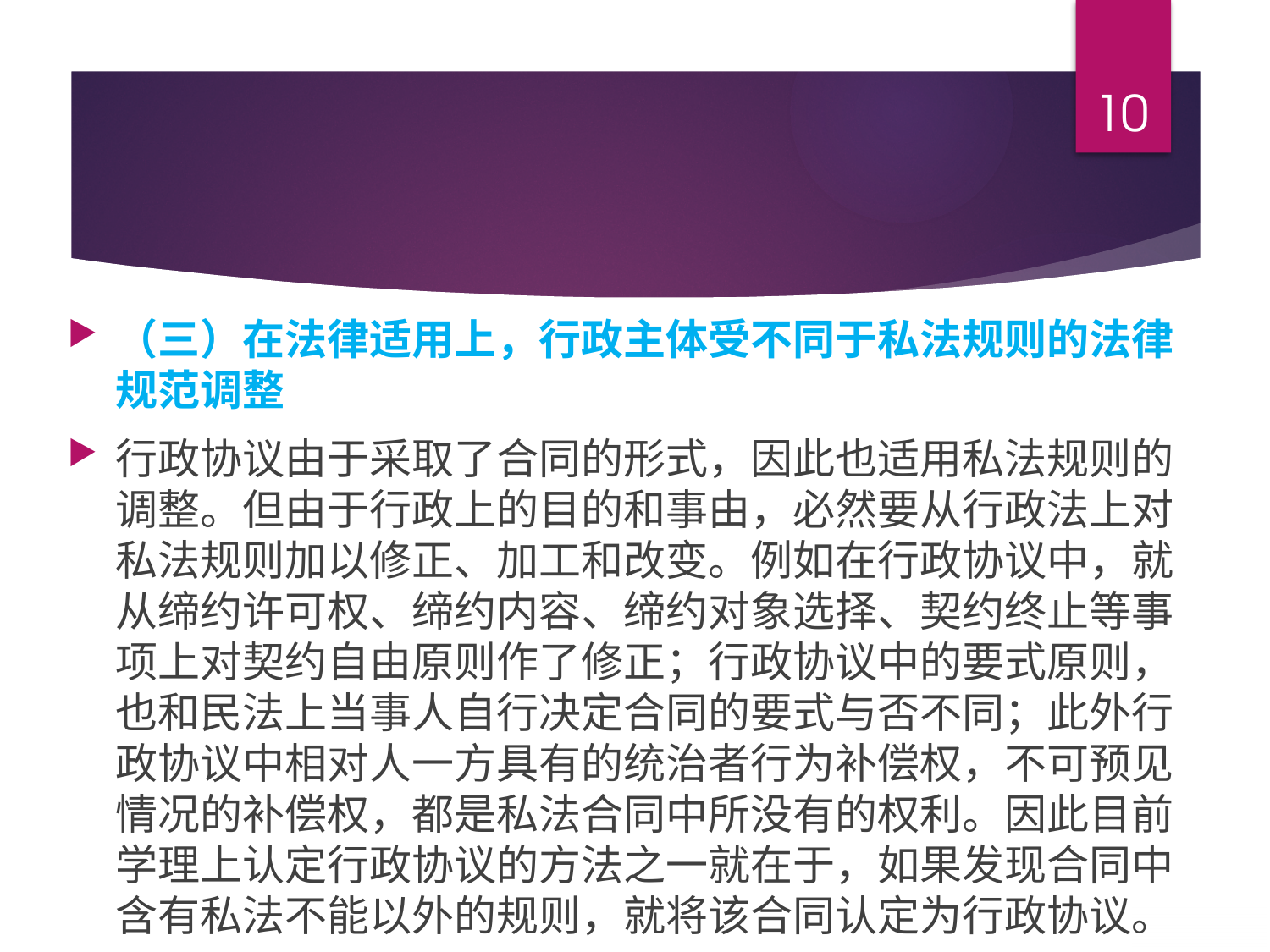

10
#
（三）在法律适用上，行政主体受不同于私法规则的法律规范调整
行政协议由于采取了合同的形式，因此也适用私法规则的调整。但由于行政上的目的和事由，必然要从行政法上对私法规则加以修正、加工和改变。例如在行政协议中，就从缔约许可权、缔约内容、缔约对象选择、契约终止等事项上对契约自由原则作了修正；行政协议中的要式原则，也和民法上当事人自行决定合同的要式与否不同；此外行政协议中相对人一方具有的统治者行为补偿权，不可预见情况的补偿权，都是私法合同中所没有的权利。因此目前学理上认定行政协议的方法之一就在于，如果发现合同中含有私法不能以外的规则，就将该合同认定为行政协议。